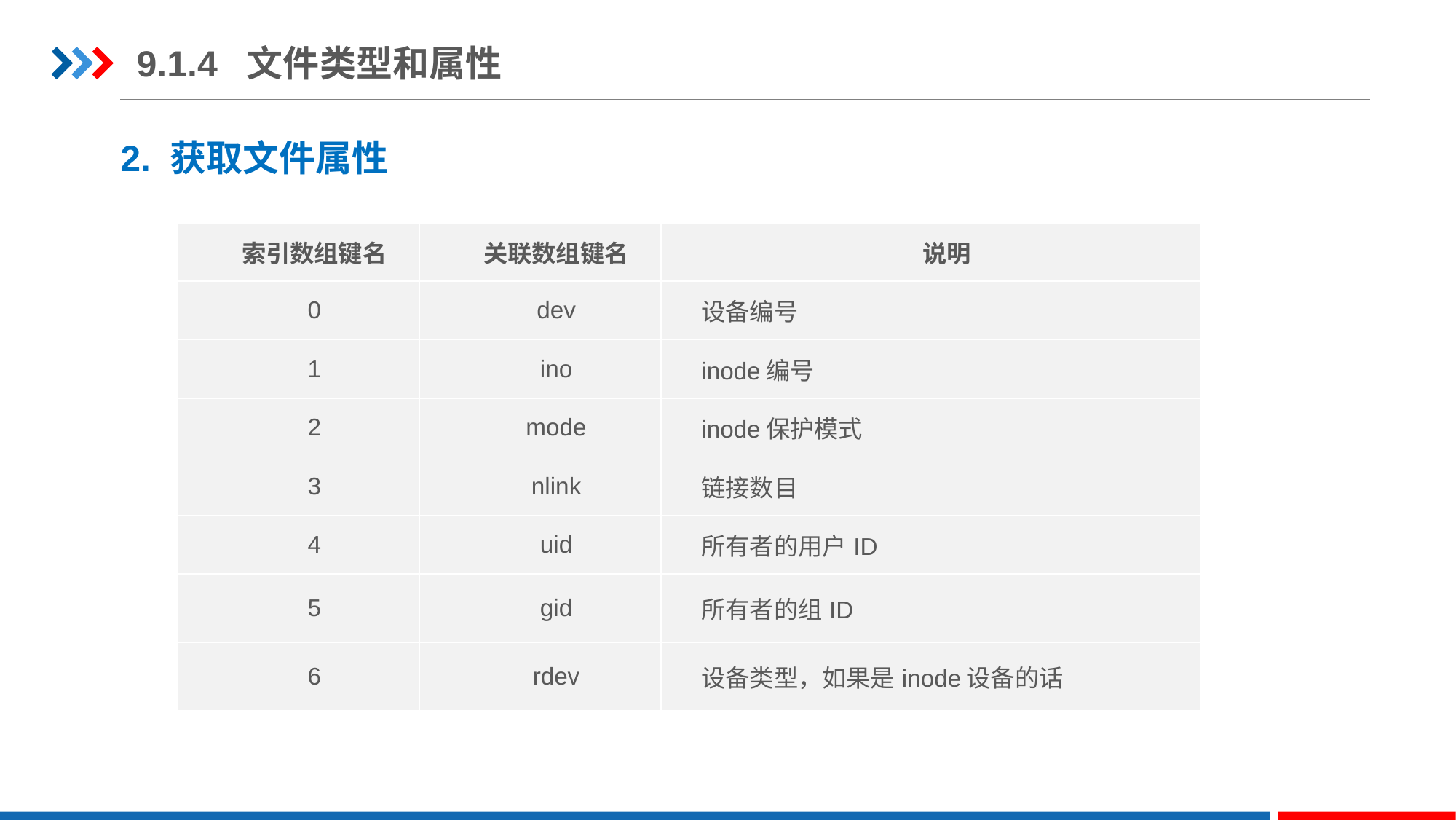

9.1.4  文件类型和属性
2. 获取文件属性
| 索引数组键名 | 关联数组键名 | 说明 |
| --- | --- | --- |
| 0 | dev | 设备编号 |
| 1 | ino | inode编号 |
| 2 | mode | inode保护模式 |
| 3 | nlink | 链接数目 |
| 4 | uid | 所有者的用户ID |
| 5 | gid | 所有者的组ID |
| 6 | rdev | 设备类型，如果是inode设备的话 |